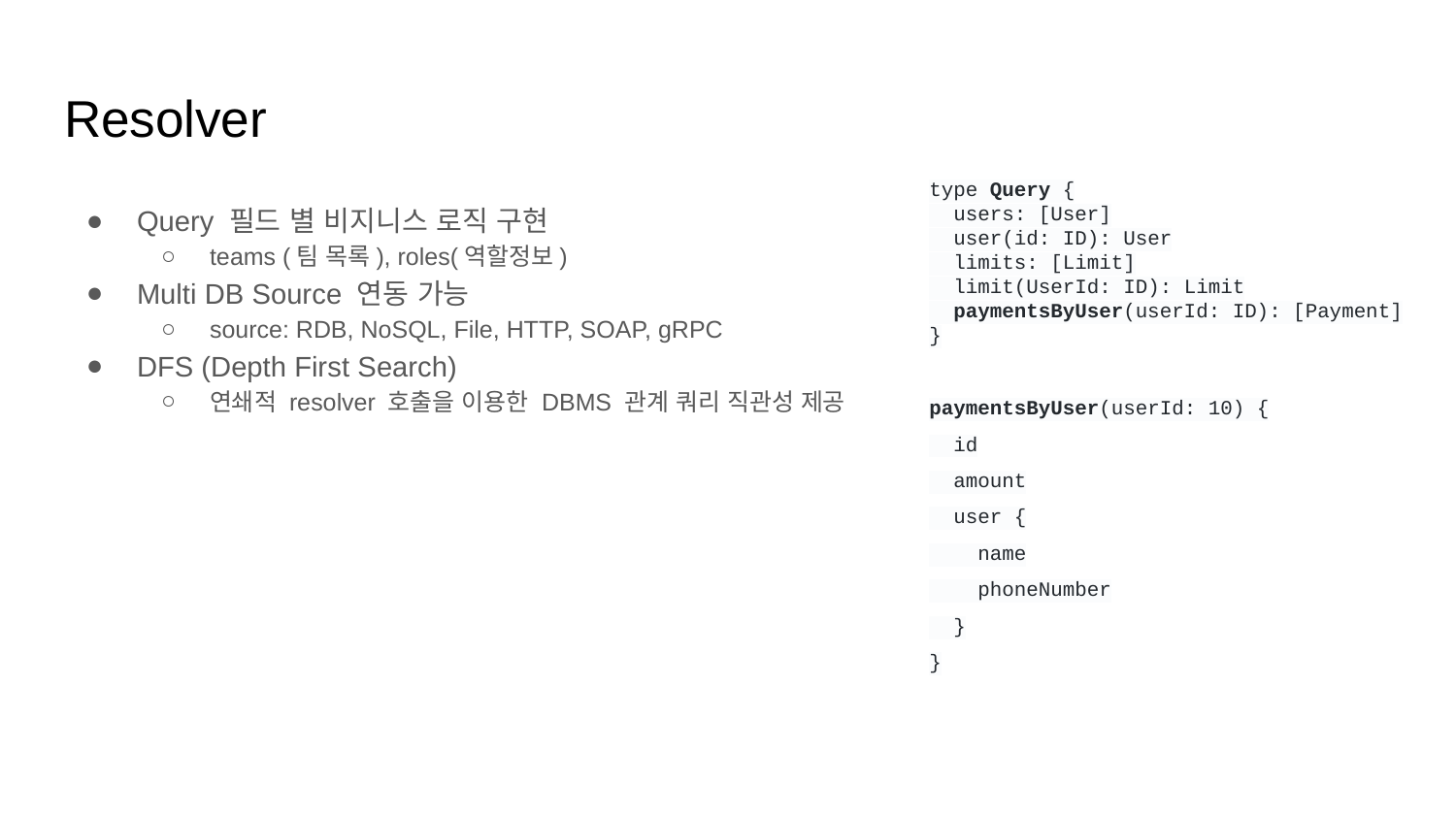

# Resolver

type Query {
  users: [User]
  user(id: ID): User
  limits: [Limit]
  limit(UserId: ID): Limit
  paymentsByUser(userId: ID): [Payment]
}

paymentsByUser(userId: 10) {
  id
  amount
  user {
    name
    phoneNumber
  }
}

Query 필드 별 비지니스 로직 구현
teams (팀 목록), roles(역할정보)
Multi DB Source 연동 가능
source: RDB, NoSQL, File, HTTP, SOAP, gRPC
DFS (Depth First Search)
연쇄적 resolver 호출을 이용한 DBMS 관계 쿼리 직관성 제공